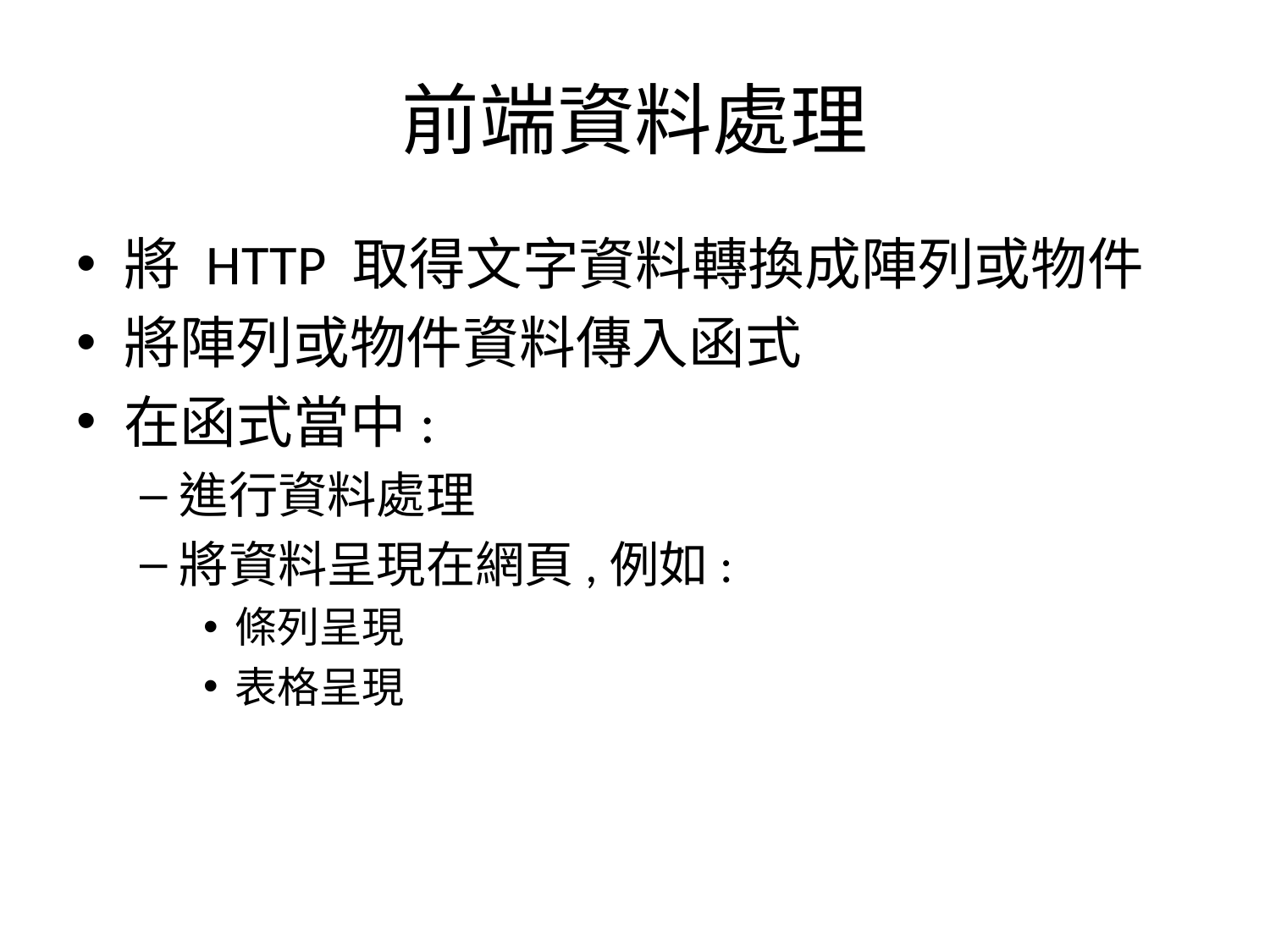

# 前端資料處理
將 HTTP 取得文字資料轉換成陣列或物件
將陣列或物件資料傳入函式
在函式當中:
進行資料處理
將資料呈現在網頁,例如:
條列呈現
表格呈現